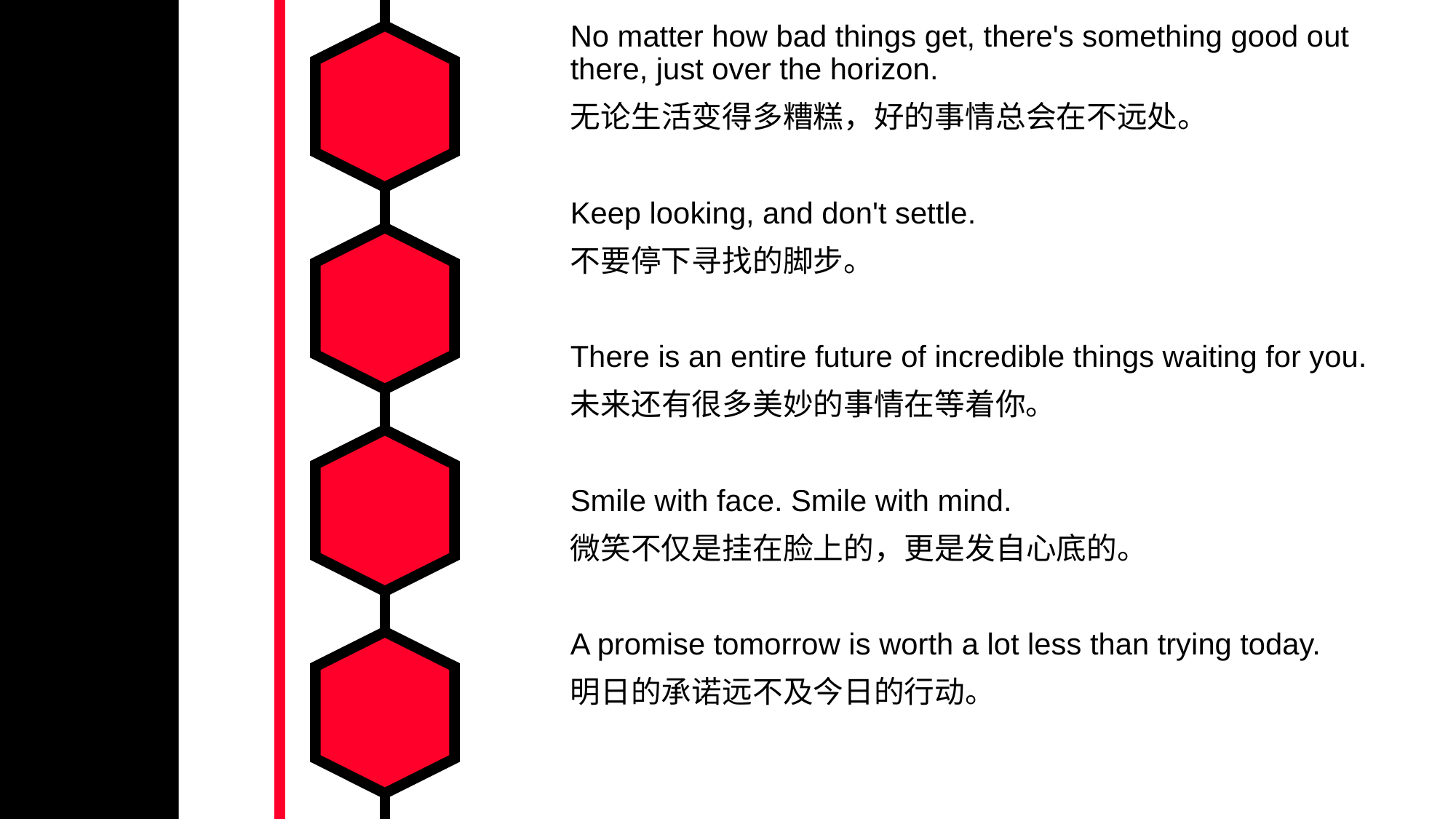

#
No matter how bad things get, there's something good out there, just over the horizon.
无论生活变得多糟糕，好的事情总会在不远处。

Keep looking, and don't settle.
不要停下寻找的脚步。

There is an entire future of incredible things waiting for you.
未来还有很多美妙的事情在等着你。

Smile with face. Smile with mind.
微笑不仅是挂在脸上的，更是发自心底的。

A promise tomorrow is worth a lot less than trying today.
明日的承诺远不及今日的行动。